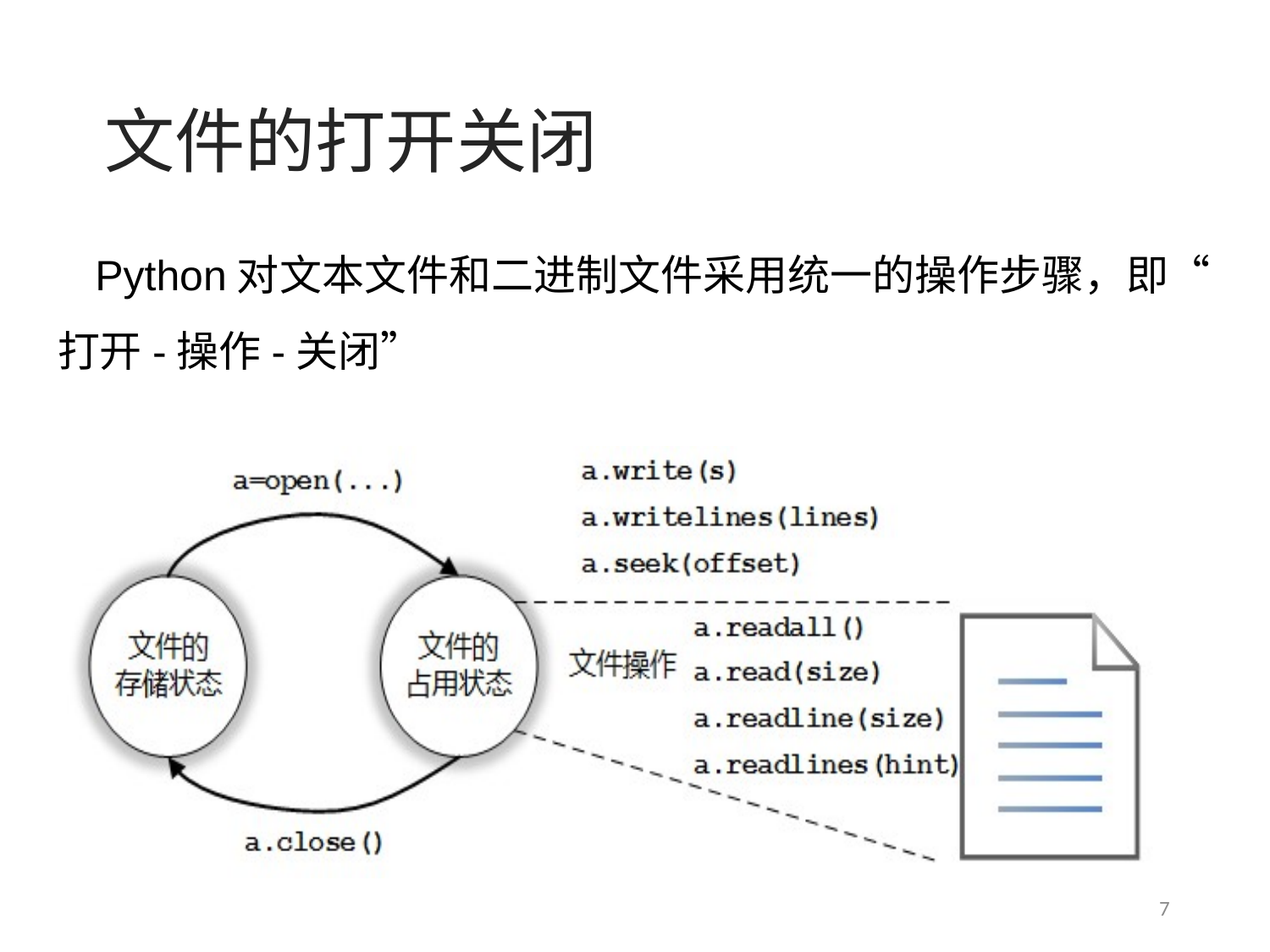

文件的打开关闭
Python对文本文件和二进制文件采用统一的操作步骤，即“ 打开-操作-关闭”

7